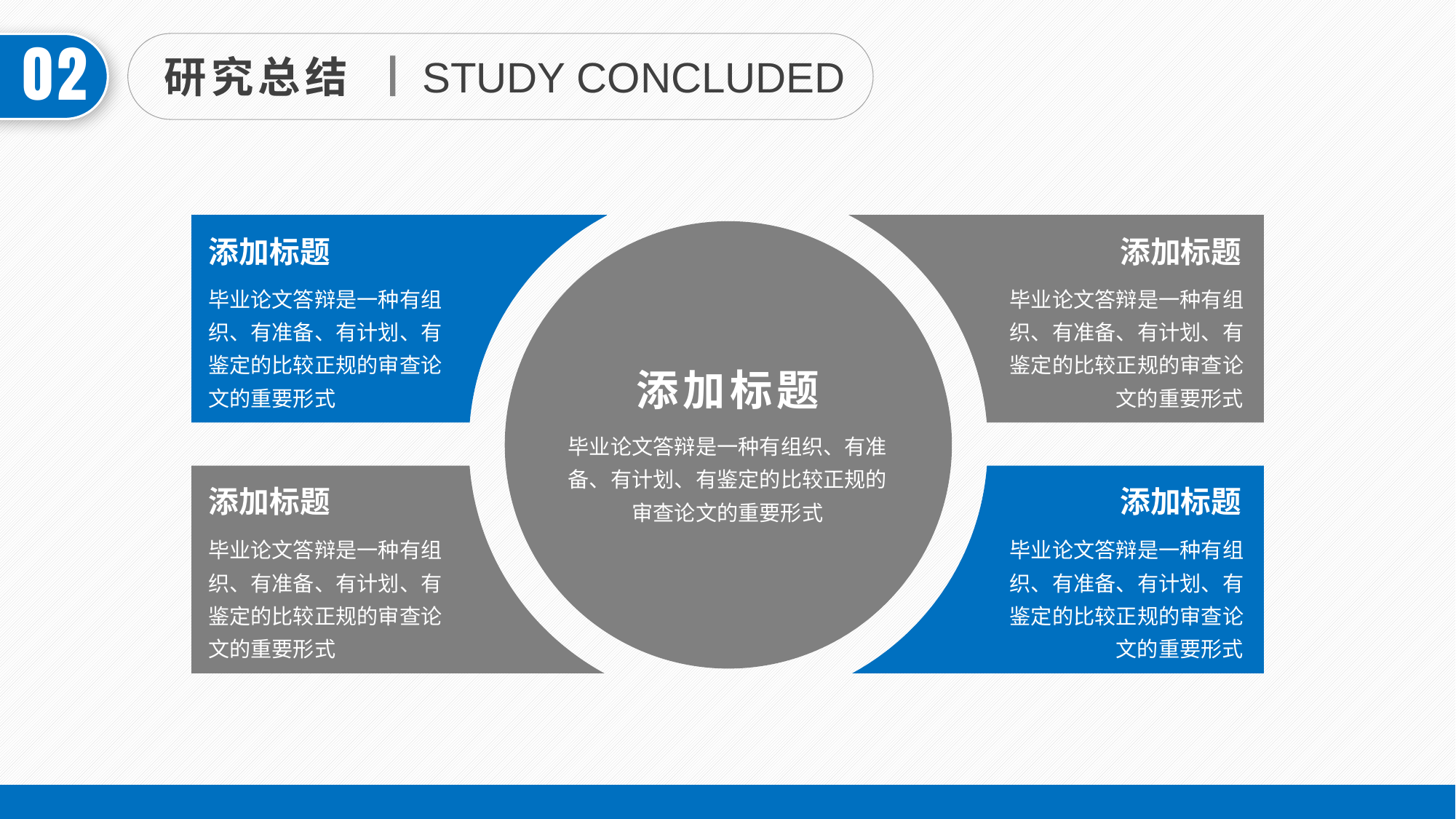

02
研究总结
STUDY CONCLUDED

添加标题
毕业论文答辩是一种有组织、有准备、有计划、有鉴定的比较正规的审查论文的重要形式

添加标题
毕业论文答辩是一种有组织、有准备、有计划、有鉴定的比较正规的审查论文的重要形式

添加标题
毕业论文答辩是一种有组织、有准备、有计划、有鉴定的比较正规的审查论文的重要形式

添加标题
毕业论文答辩是一种有组织、有准备、有计划、有鉴定的比较正规的审查论文的重要形式

添加标题
毕业论文答辩是一种有组织、有准备、有计划、有鉴定的比较正规的审查论文的重要形式